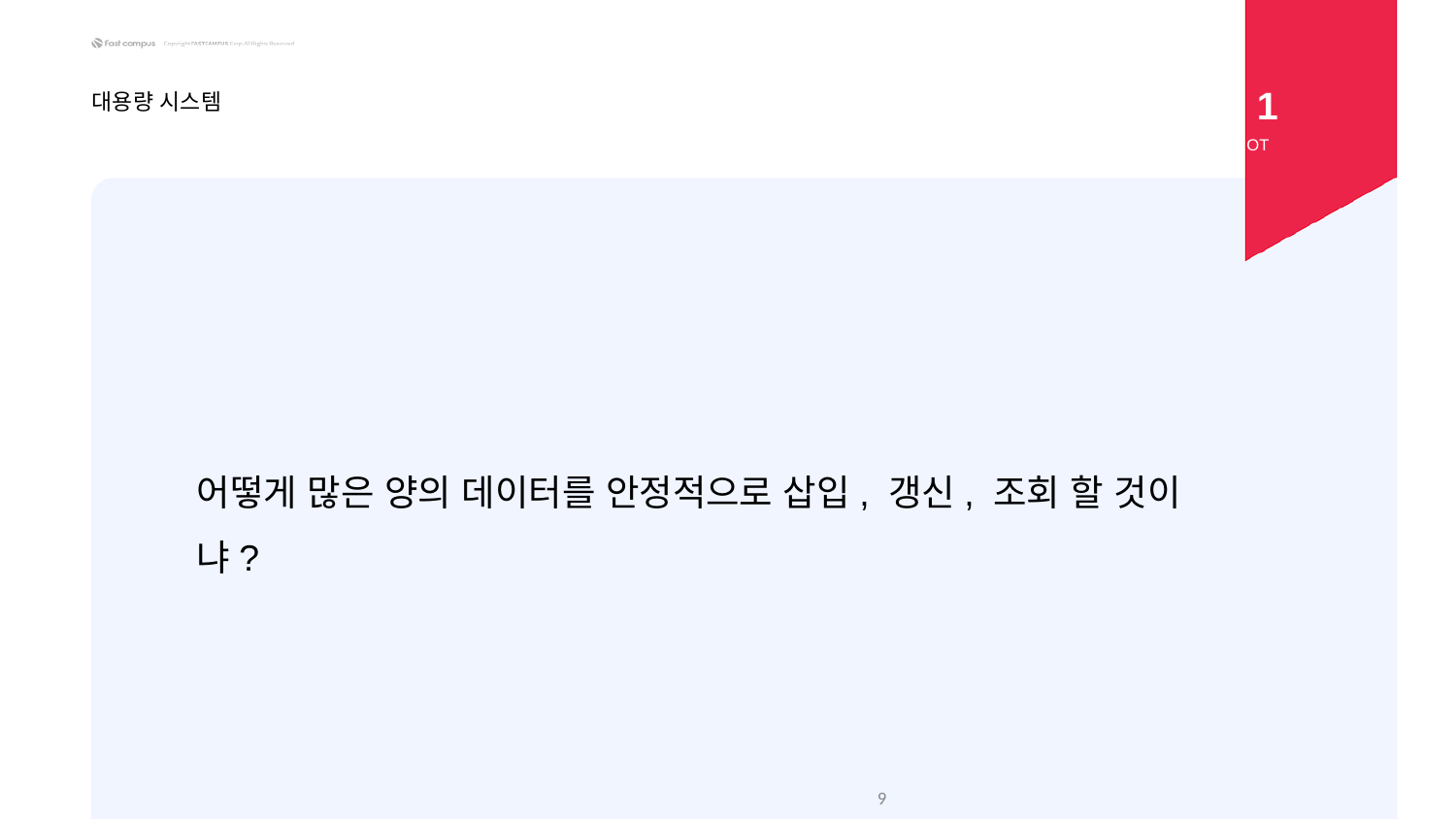

1
대용량 시스템
OT
어떻게 많은 양의 데이터를 안정적으로 삽입, 갱신, 조회 할 것이냐?
9